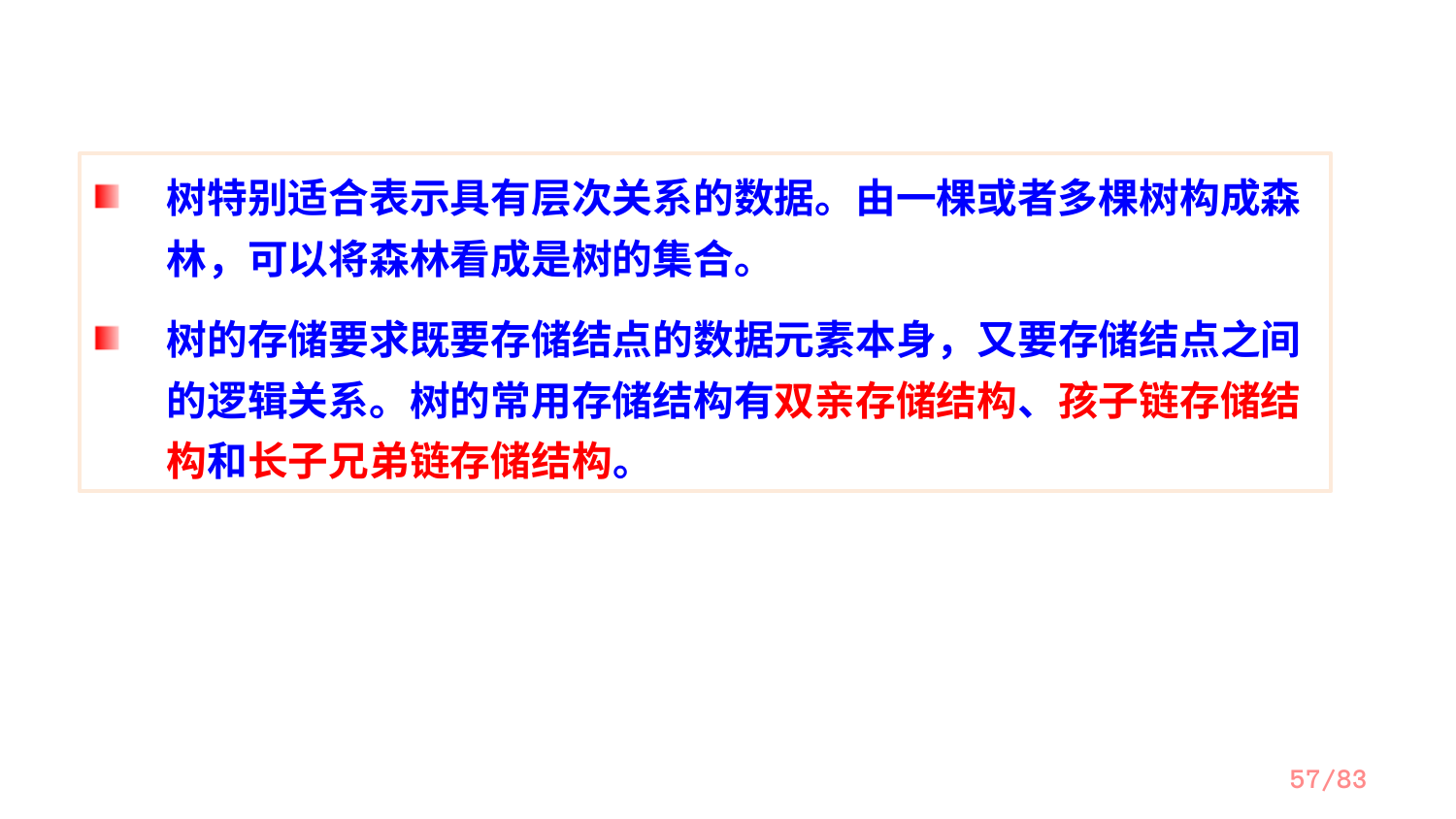

树特别适合表示具有层次关系的数据。由一棵或者多棵树构成森林，可以将森林看成是树的集合。
树的存储要求既要存储结点的数据元素本身，又要存储结点之间的逻辑关系。树的常用存储结构有双亲存储结构、孩子链存储结构和长子兄弟链存储结构。
57/83